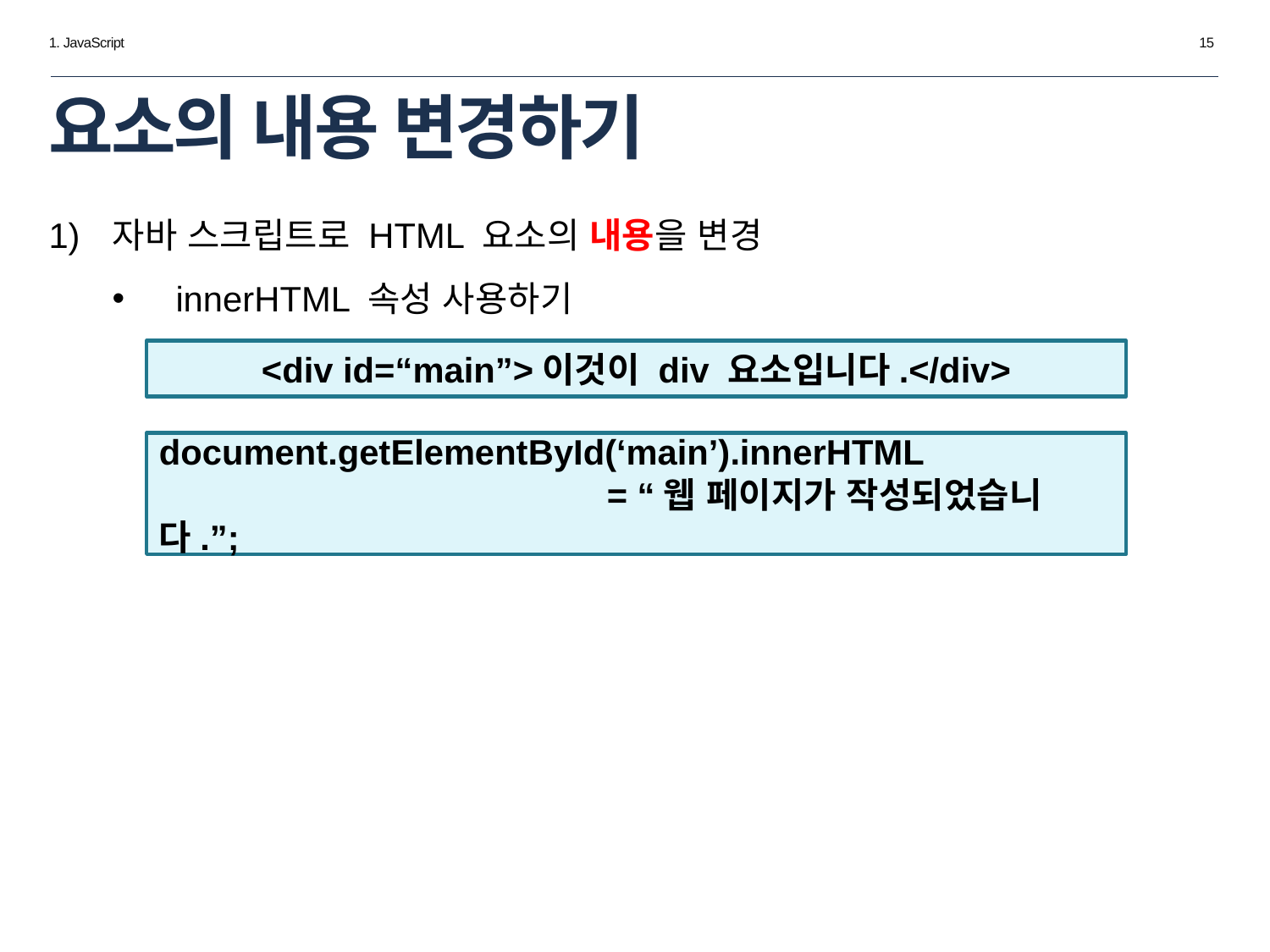

1. JavaScript
15
# 요소의 내용 변경하기
자바 스크립트로 HTML 요소의 내용을 변경
innerHTML 속성 사용하기

<div id=“main”>이것이 div 요소입니다.</div>
document.getElementById(‘main’).innerHTML
                                              = “웹 페이지가 작성되었습니다.”;